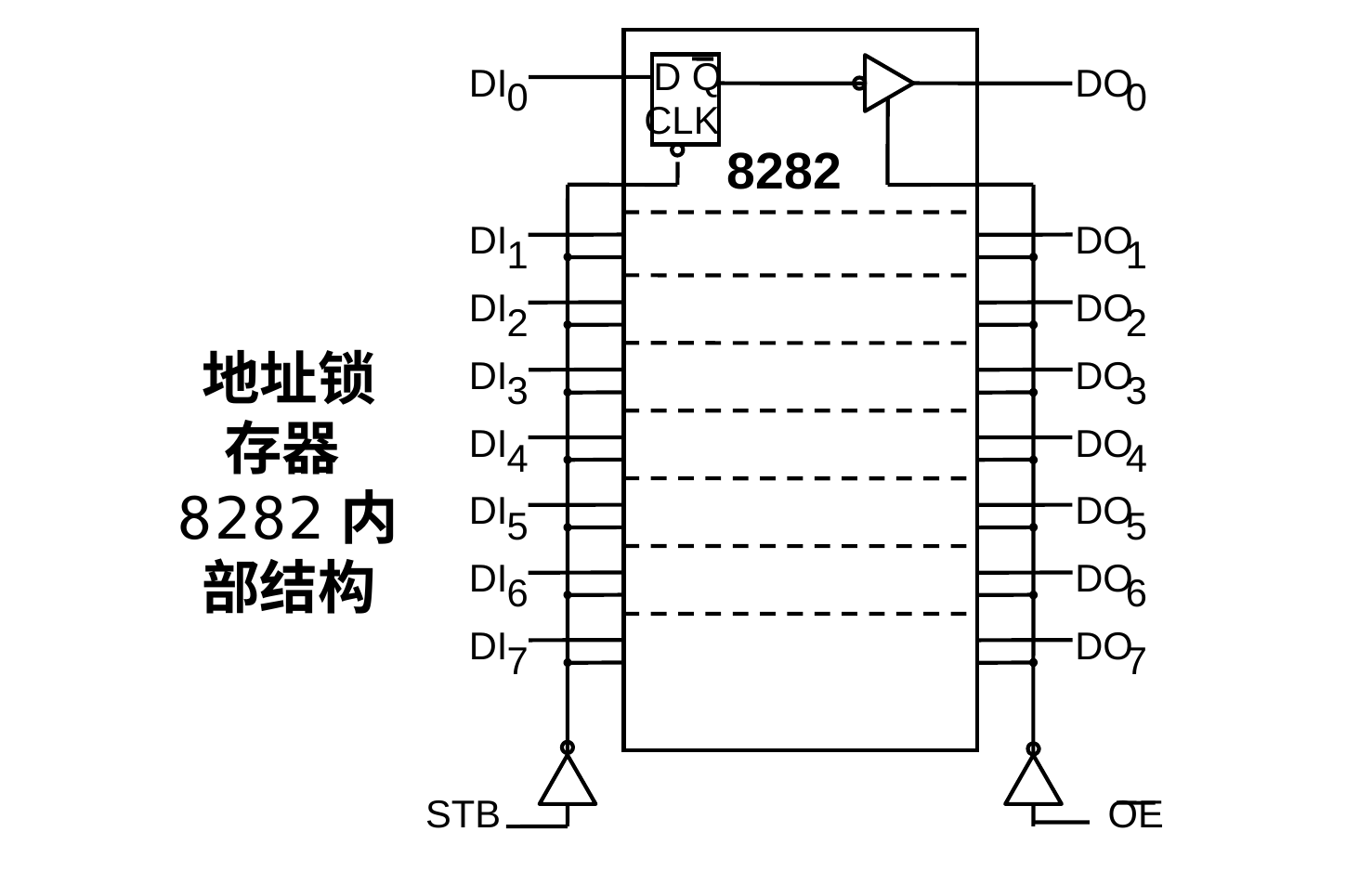

STB
OE

D Q

DI
DO

0
0

CLK

8282
DI
1
DI
2
DI
3
DI
4
DI
5
DI
6
DI
7
DO
1
DO
2
DO
3
DO
4
DO
5
DO
6
DO
7
# 地址锁存器8282内部结构